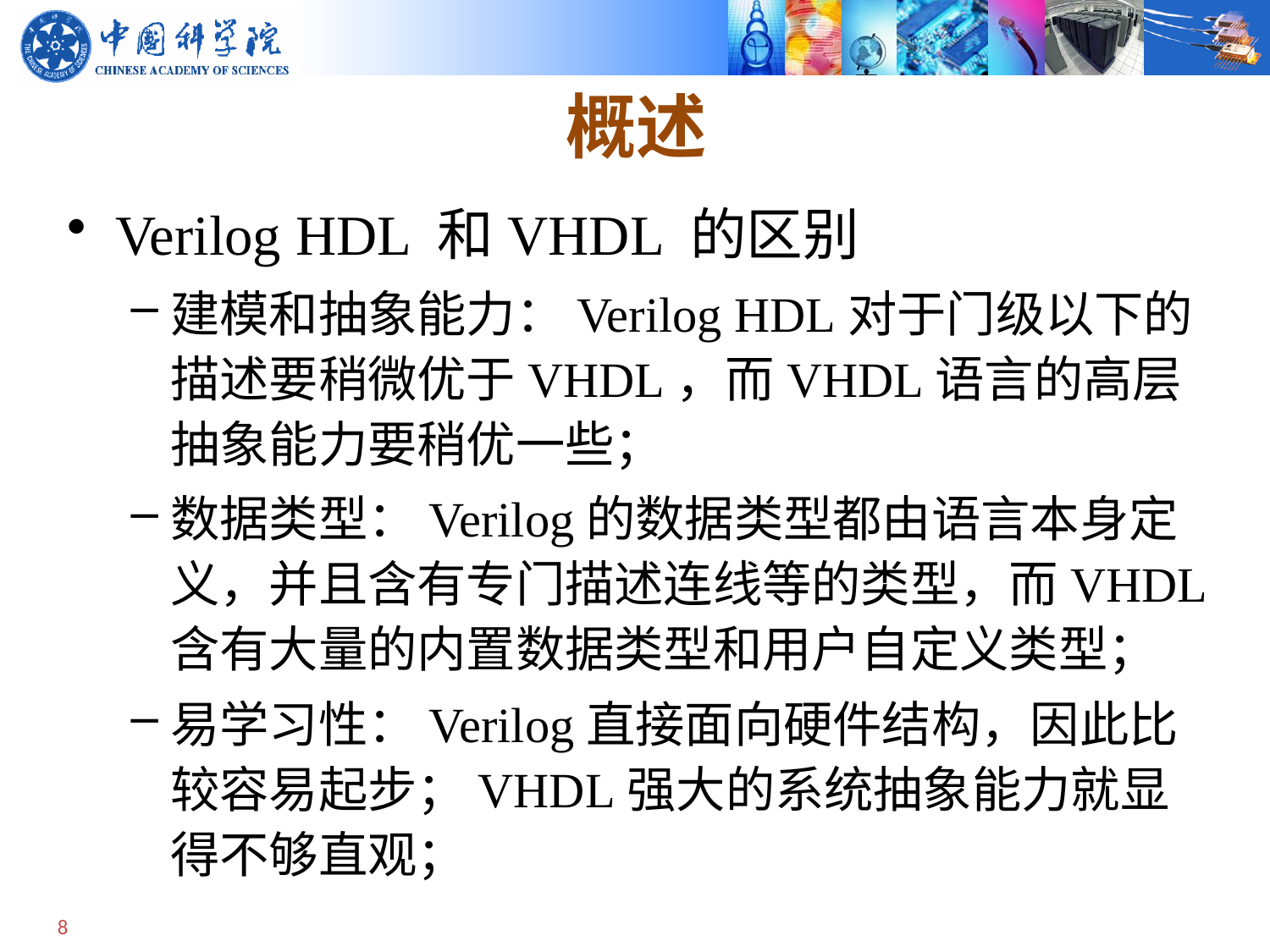

# 概述
Verilog HDL 和VHDL 的区别
建模和抽象能力：Verilog HDL对于门级以下的描述要稍微优于VHDL，而VHDL语言的高层抽象能力要稍优一些；
数据类型：Verilog的数据类型都由语言本身定义，并且含有专门描述连线等的类型，而VHDL含有大量的内置数据类型和用户自定义类型；
易学习性：Verilog直接面向硬件结构，因此比较容易起步；VHDL强大的系统抽象能力就显得不够直观；